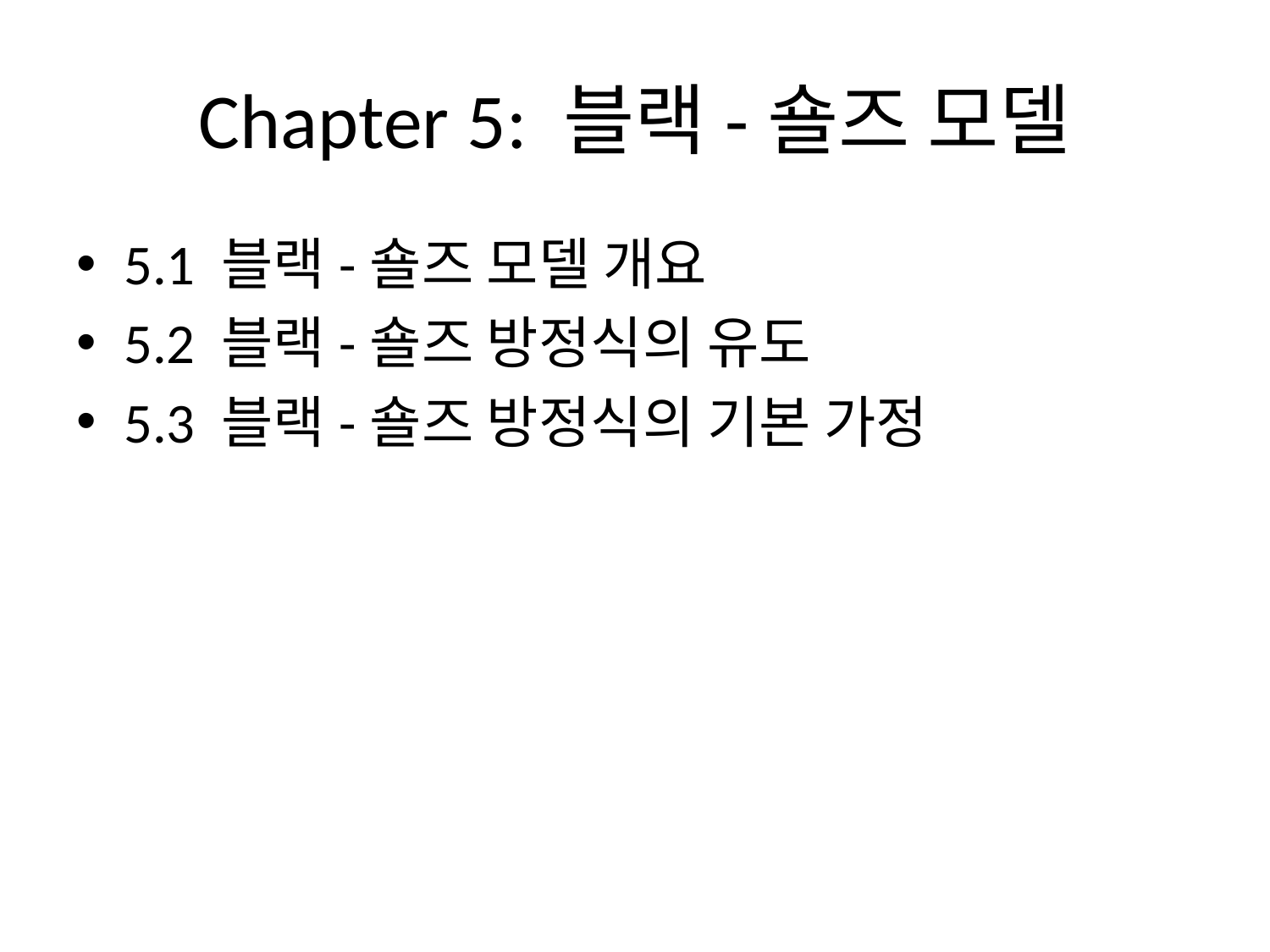

# Chapter 5: 블랙-숄즈 모델
5.1 블랙-숄즈 모델 개요
5.2 블랙-숄즈 방정식의 유도
5.3 블랙-숄즈 방정식의 기본 가정